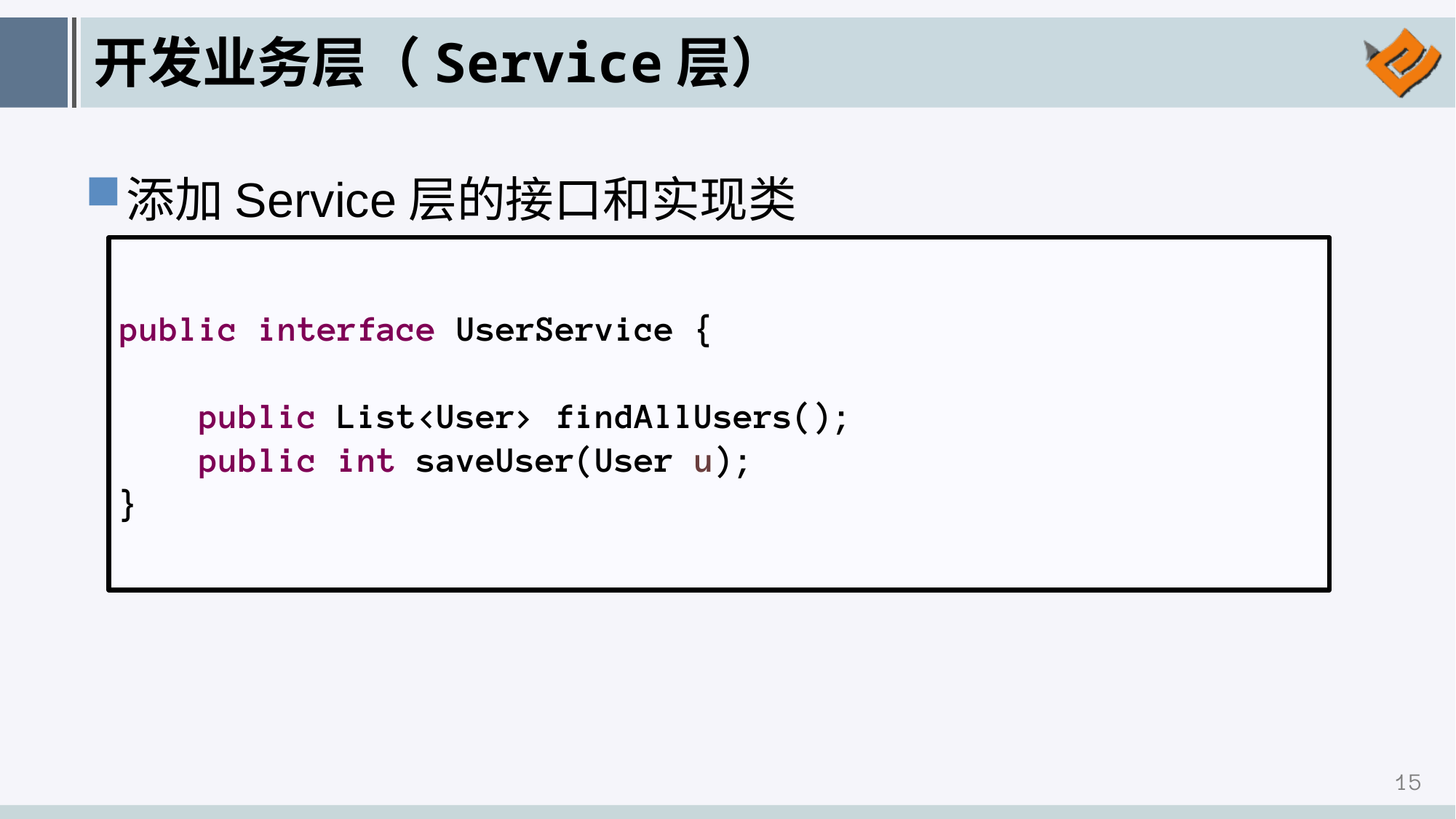

# 开发业务层（Service层）
添加Service层的接口和实现类
public interface UserService {

    public List<User> findAllUsers();
    public int saveUser(User u);
}